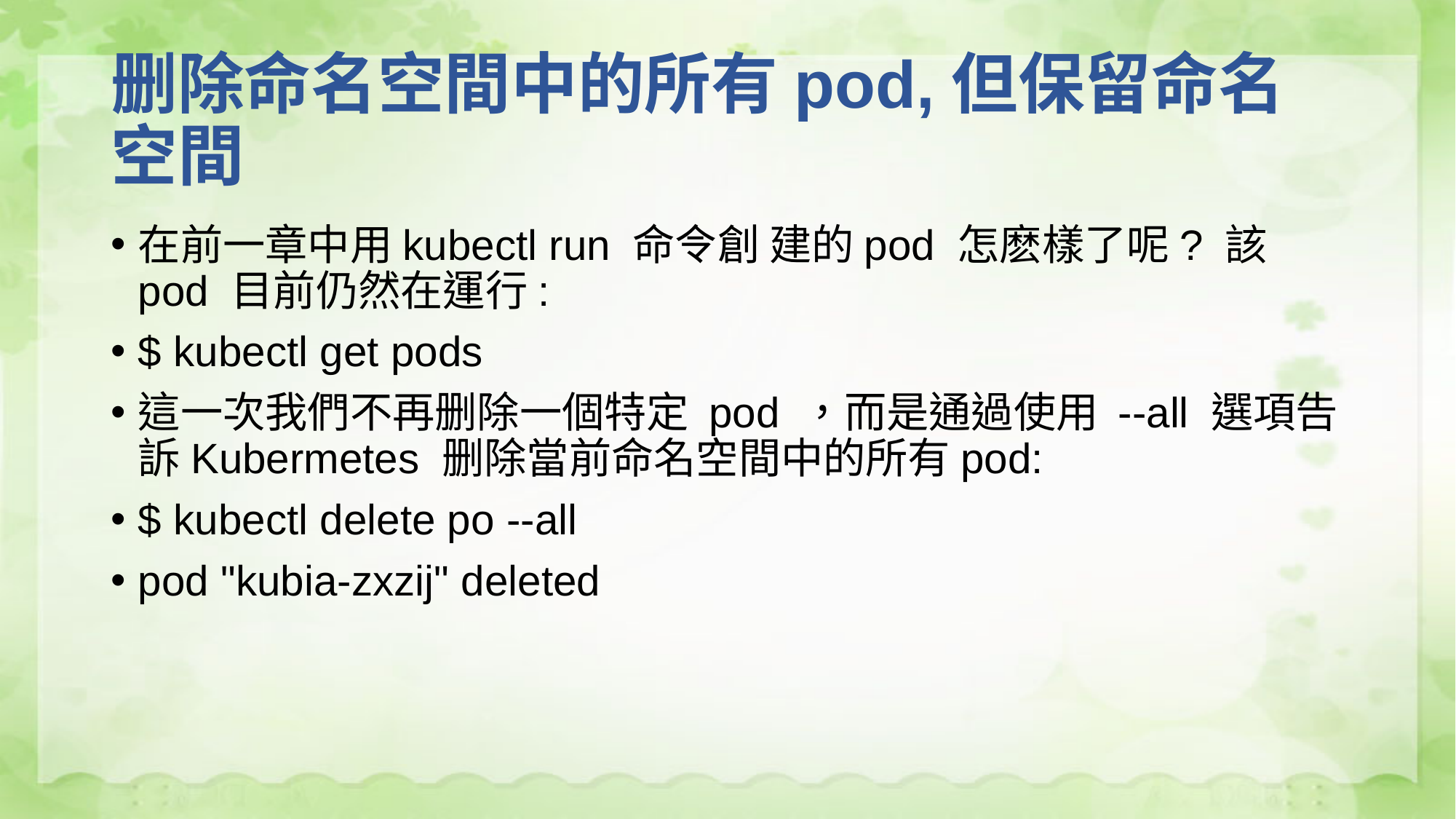

# 删除命名空間中的所有pod,但保留命名空間
在前一章中用kubectl run 命令創 建的pod 怎麽樣了呢? 該 pod 目前仍然在運行:
$ kubectl get pods
這一次我們不再删除一個特定 pod ，而是通過使用 --all 選項告訴Kubermetes 删除當前命名空間中的所有pod:
$ kubectl delete po --all
pod "kubia-zxzij" deleted